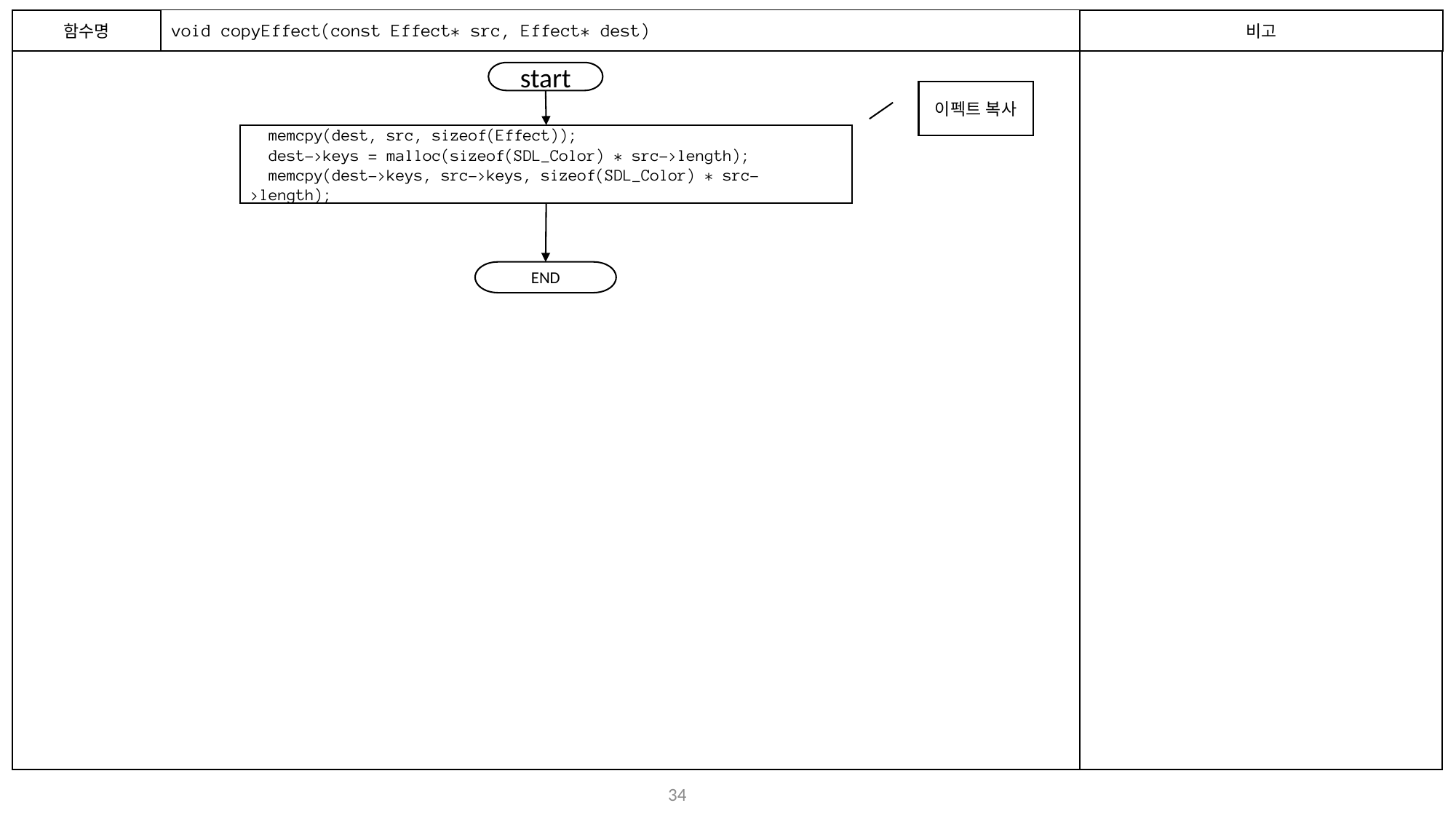

함수명
# void copyEffect(const Effect* src, Effect* dest)
비고

start
이펙트 복사
  memcpy(dest, src, sizeof(Effect));
  dest->keys = malloc(sizeof(SDL_Color) * src->length);
  memcpy(dest->keys, src->keys, sizeof(SDL_Color) * src->length);
END
34